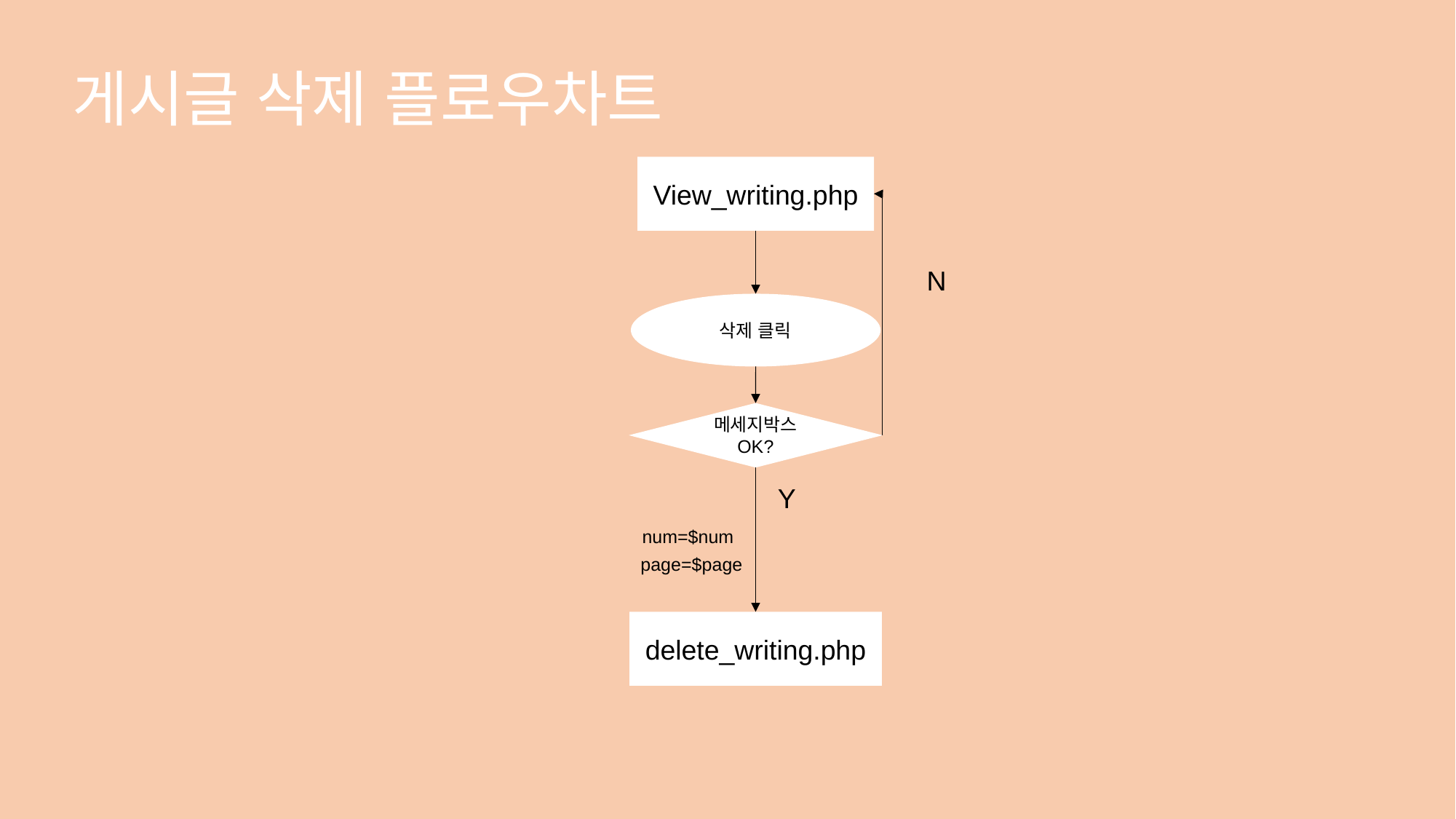

# 게시글 삭제 플로우차트
View_writing.php
N
삭제 클릭
메세지박스
OK?
Y
num=$num
page=$page
delete_writing.php